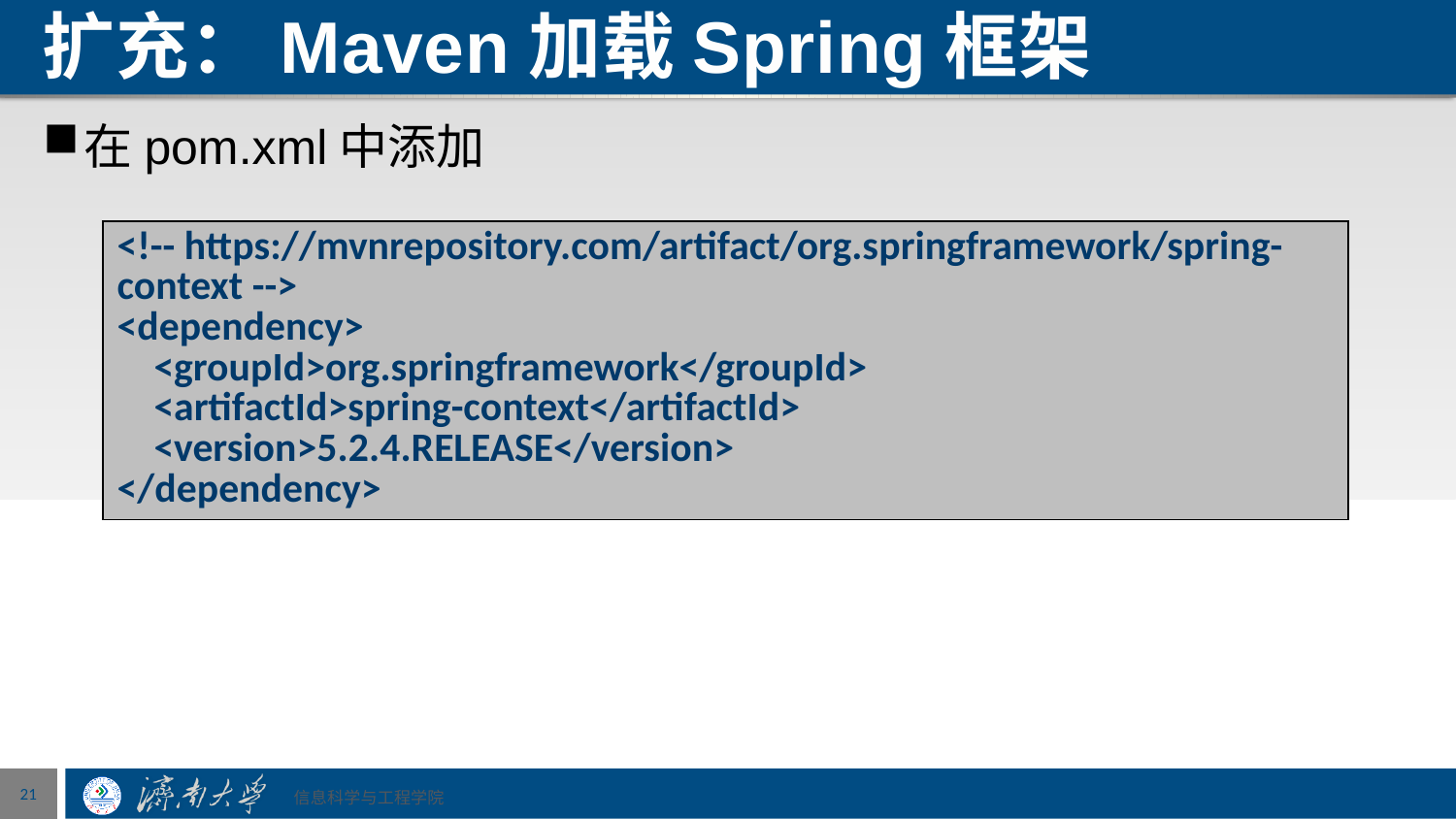

# 扩充：Maven加载Spring框架
在pom.xml中添加
| <!-- https://mvnrepository.com/artifact/org.springframework/spring-context --> <dependency> <groupId>org.springframework</groupId> <artifactId>spring-context</artifactId> <version>5.2.4.RELEASE</version> </dependency> |
| --- |